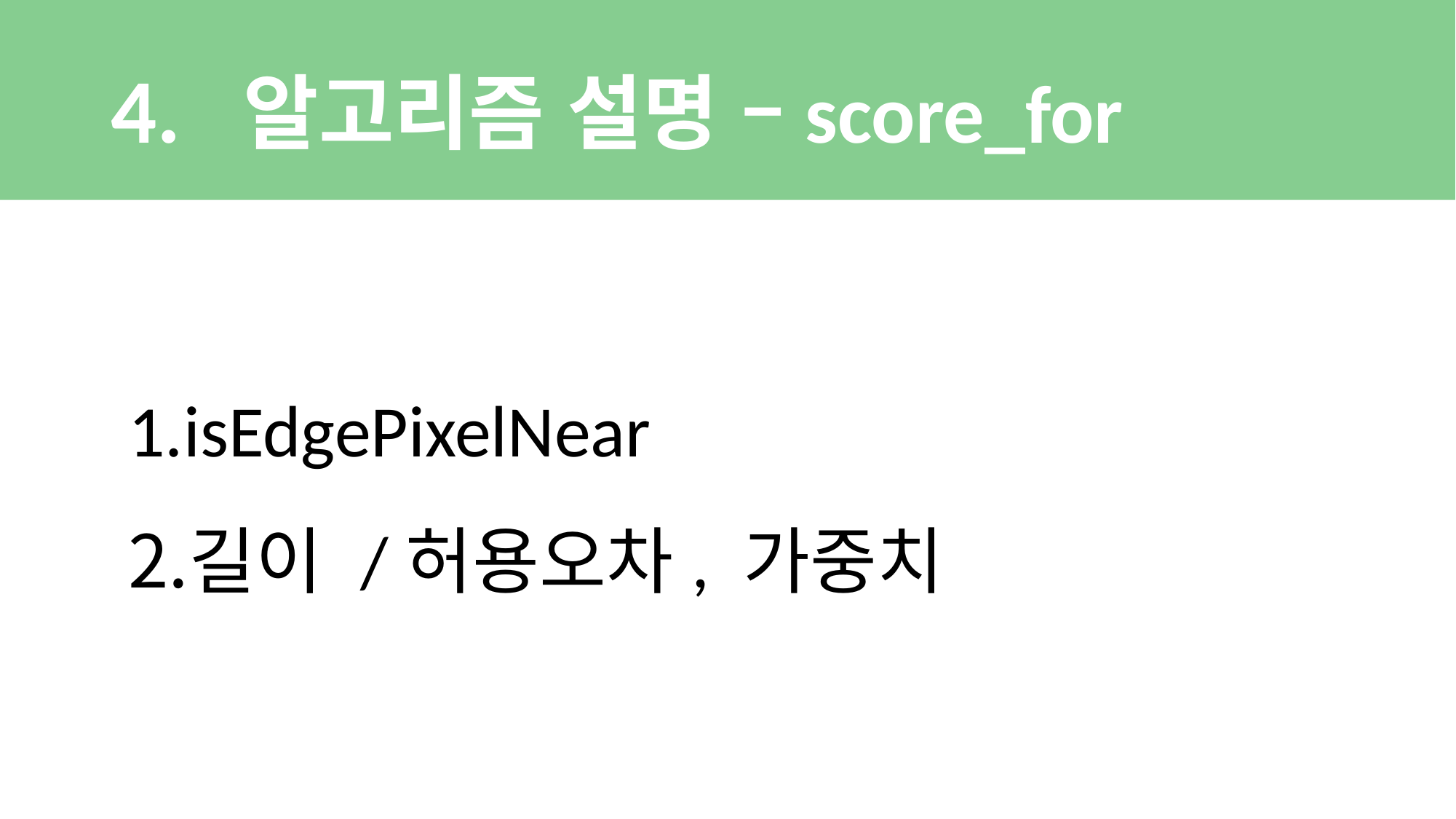

# 4. 알고리즘 설명 –score_for

isEdgePixelNear
길이 /허용오차, 가중치